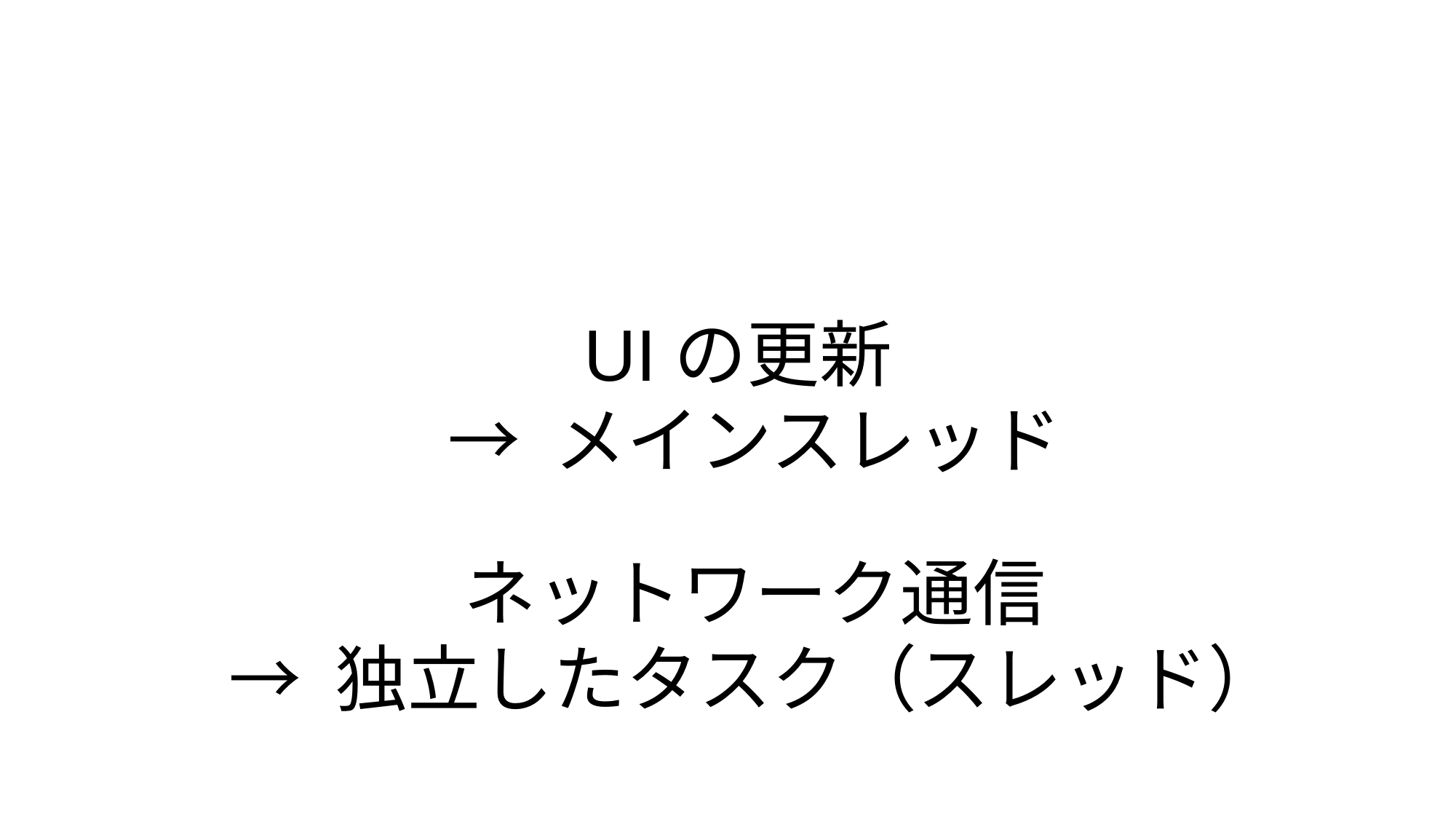

#

UIの更新
→ メインスレッド

ネットワーク通信
→ 独立したタスク（スレッド）